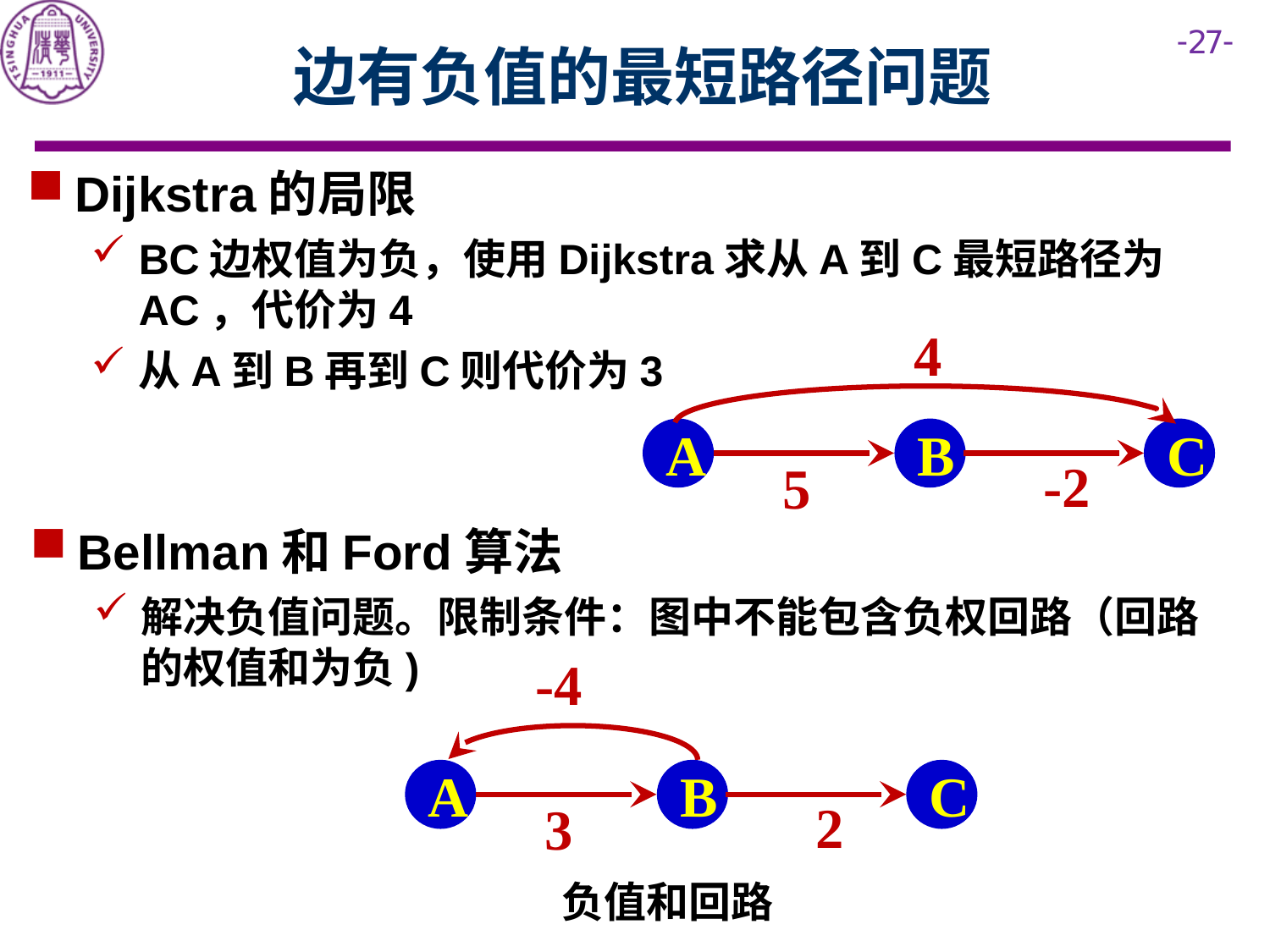

# 边有负值的最短路径问题
Dijkstra的局限
BC边权值为负，使用Dijkstra求从A到C最短路径为AC，代价为4
从A到B再到C则代价为3
4

A
B
C
-2
5
Bellman和Ford算法
解决负值问题。限制条件：图中不能包含负权回路（回路的权值和为负)
-4

A
B
C
2
3
负值和回路